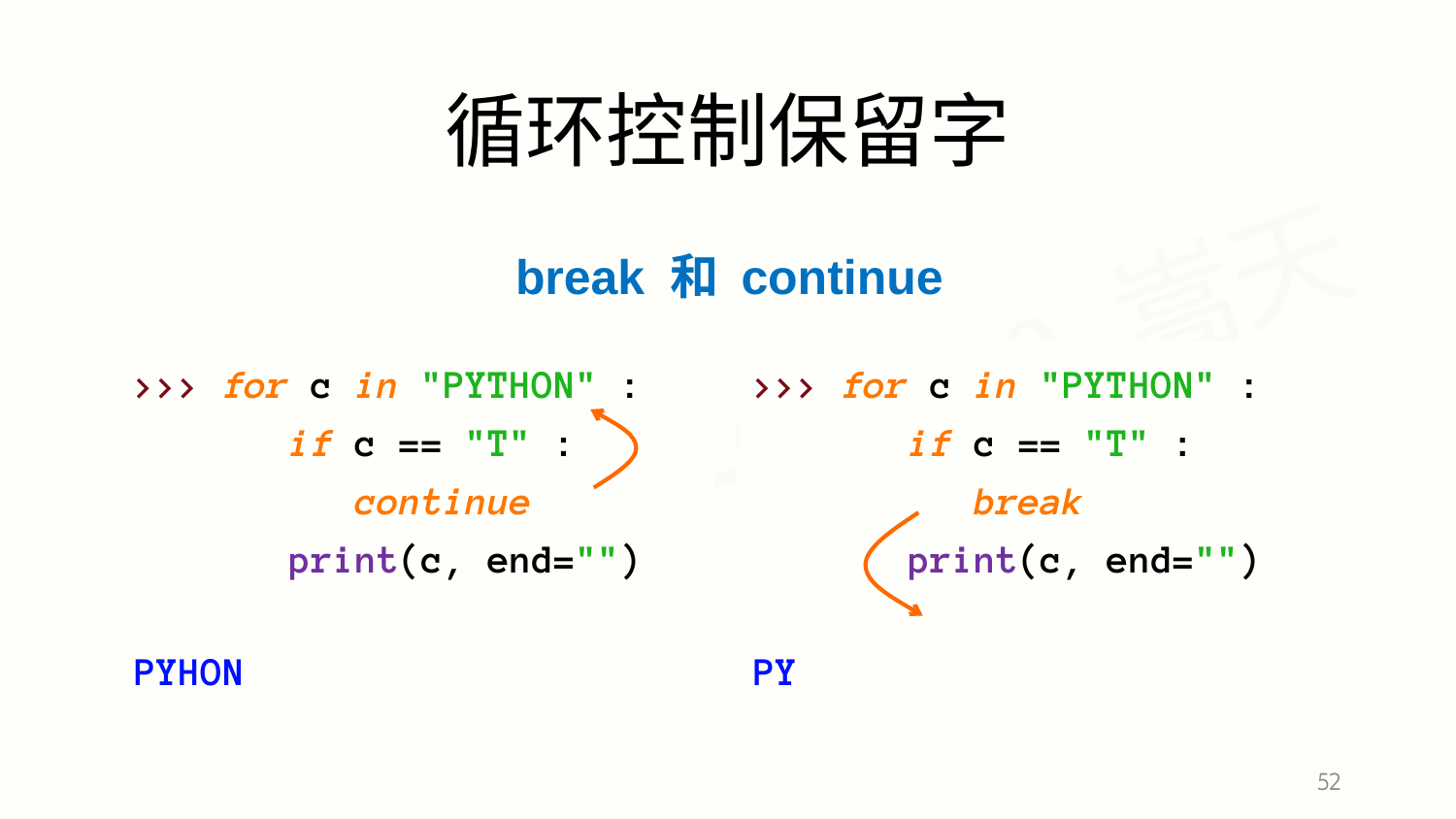

循环控制保留字
break 和 continue
>>> for c in "PYTHON" :
       if c == "T" :
          continue
       print(c, end="")

PYHON
>>> for c in "PYTHON" :
       if c == "T" :
          break
       print(c, end="")

PY

52